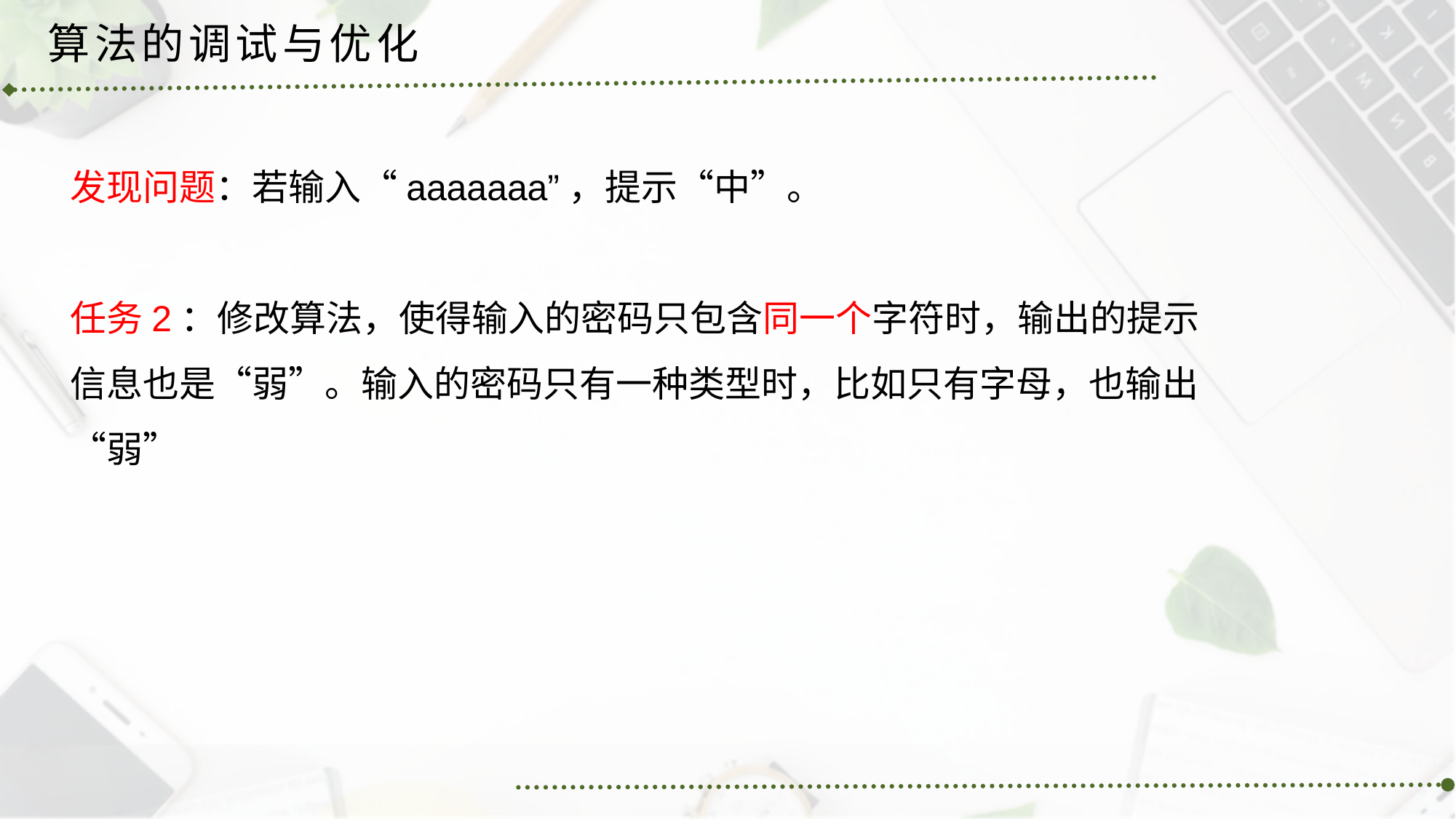

算法的调试与优化
发现问题：若输入“aaaaaaa”，提示“中”。

任务2：修改算法，使得输入的密码只包含同一个字符时，输出的提示信息也是“弱”。输入的密码只有一种类型时，比如只有字母，也输出“弱”